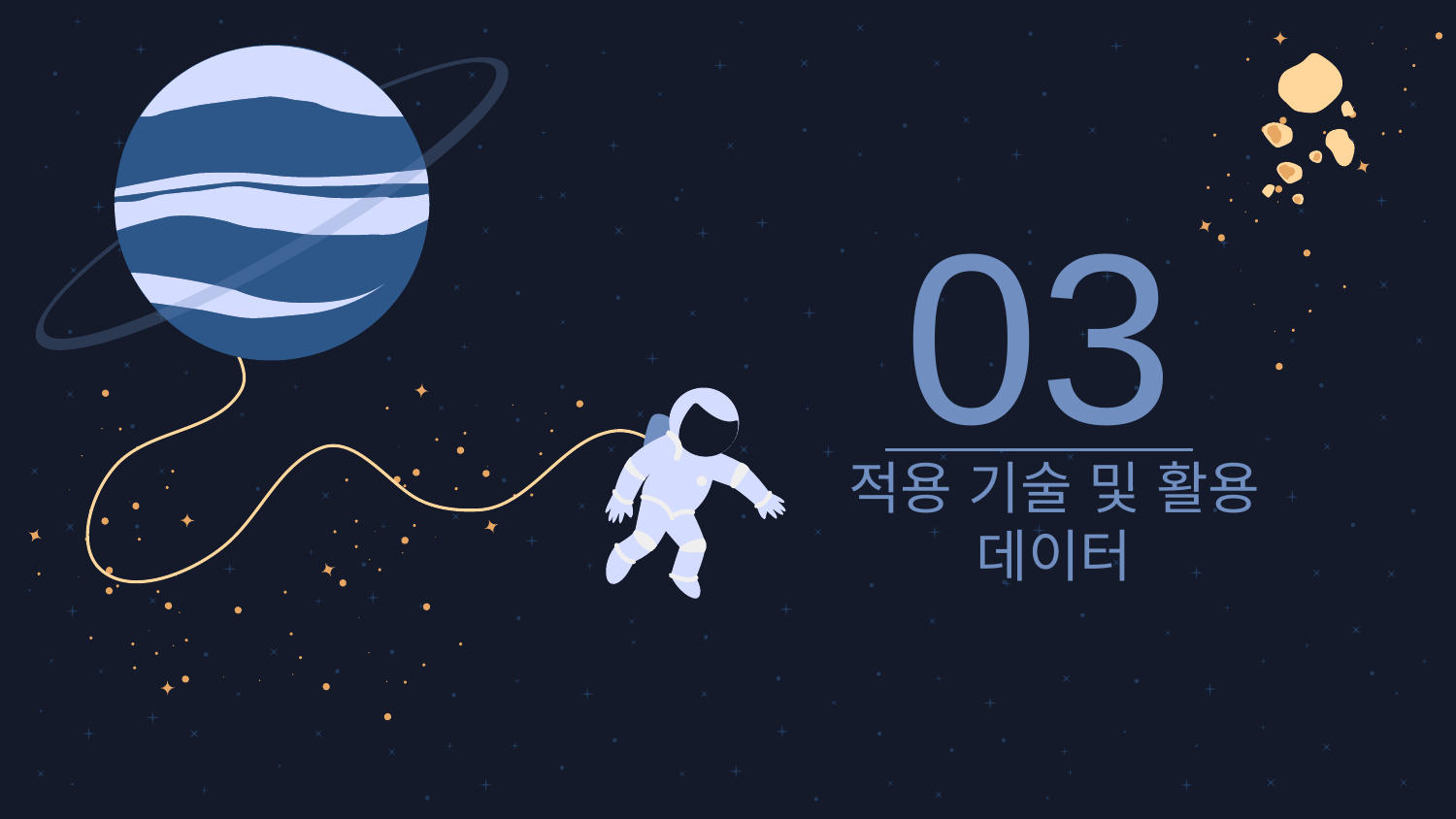

03
# 적용 기술 및 활용 데이터